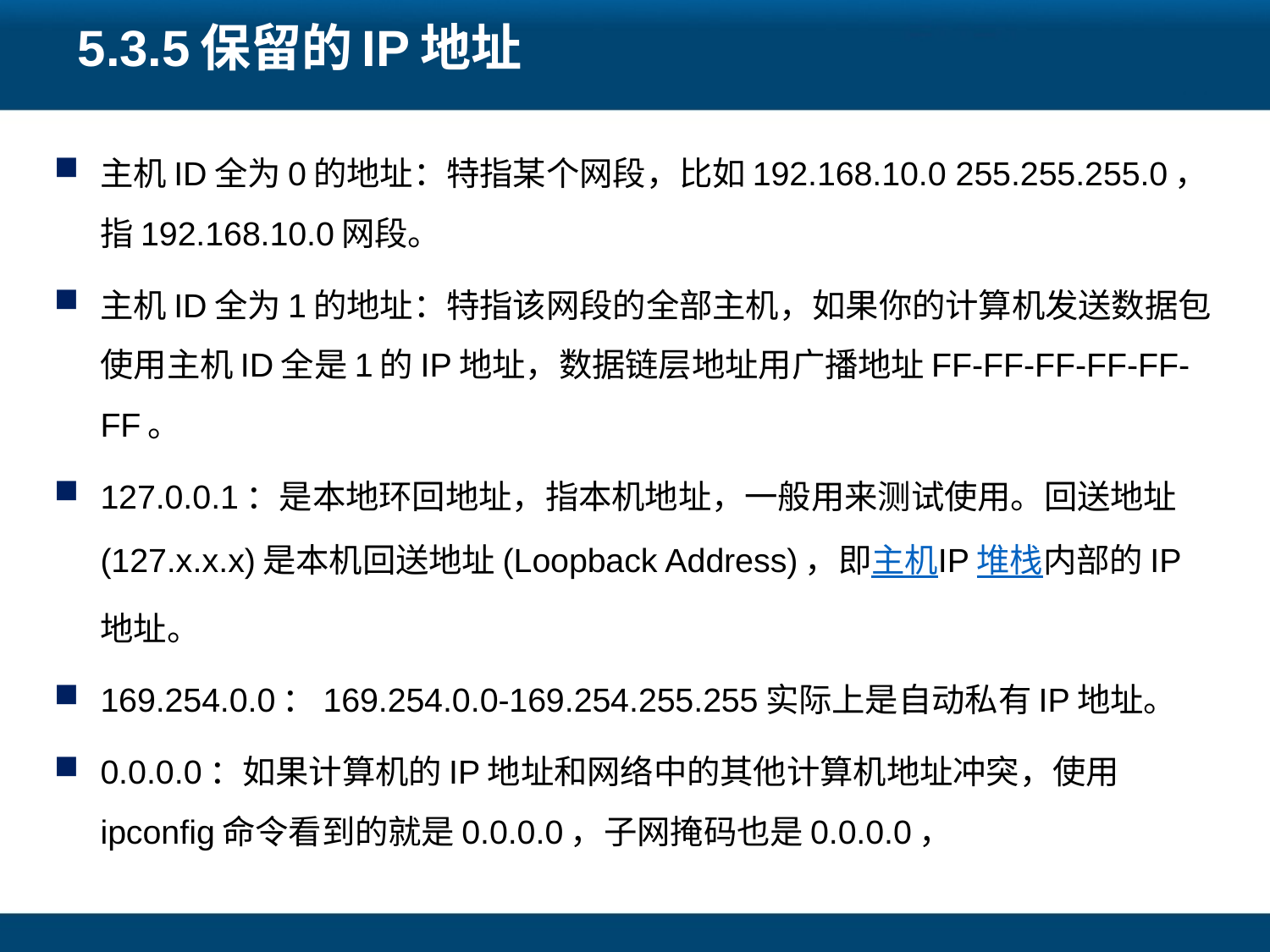

# 5.3.5保留的IP地址
主机ID全为0的地址：特指某个网段，比如192.168.10.0 255.255.255.0，指192.168.10.0网段。
主机ID全为1的地址：特指该网段的全部主机，如果你的计算机发送数据包使用主机ID全是1的IP地址，数据链层地址用广播地址FF-FF-FF-FF-FF-FF。
127.0.0.1：是本地环回地址，指本机地址，一般用来测试使用。回送地址(127.x.x.x)是本机回送地址(Loopback Address)，即主机IP堆栈内部的IP地址。
169.254.0.0：169.254.0.0-169.254.255.255实际上是自动私有IP地址。
0.0.0.0：如果计算机的IP地址和网络中的其他计算机地址冲突，使用ipconfig命令看到的就是0.0.0.0，子网掩码也是0.0.0.0，